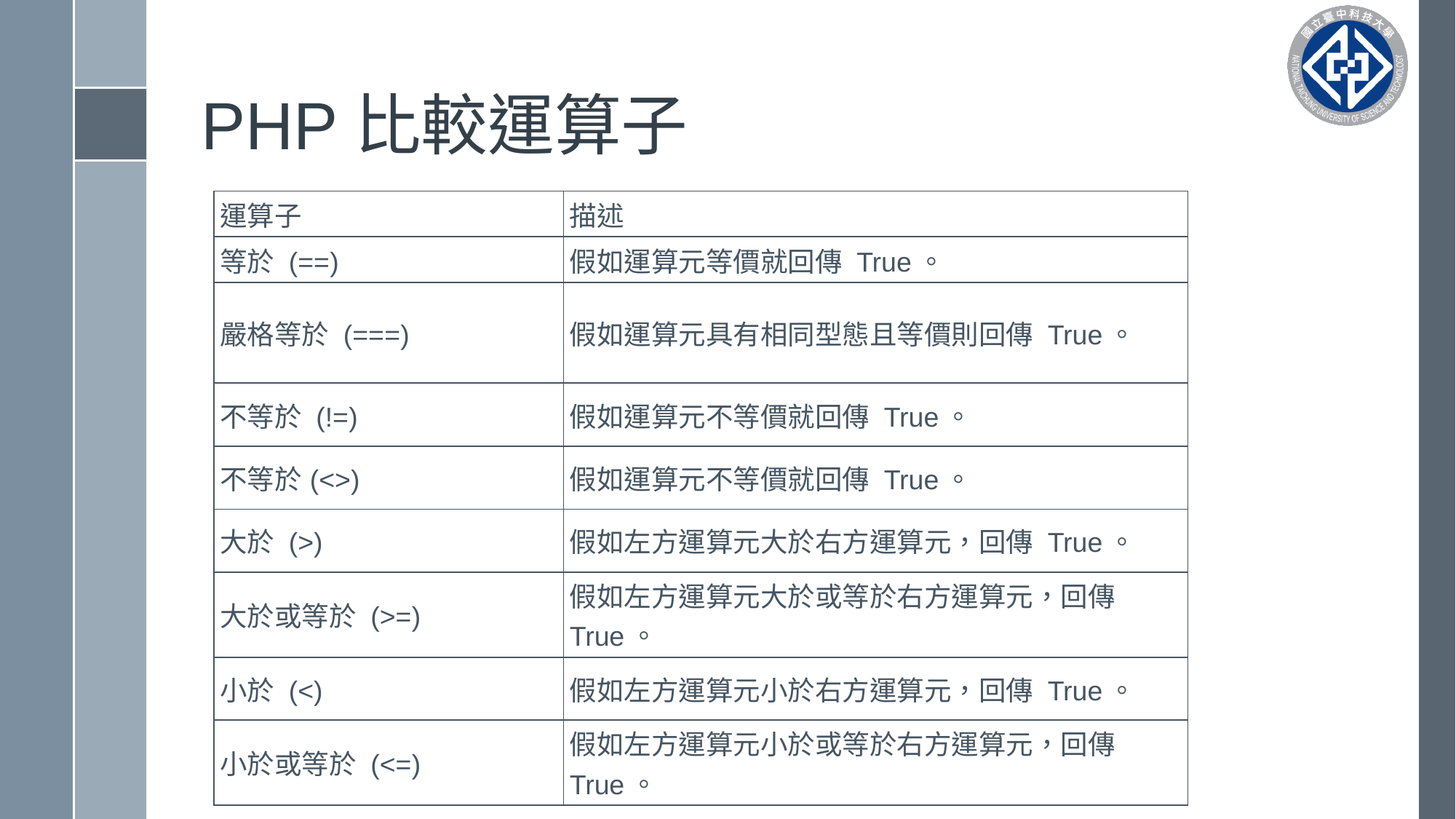

# PHP比較運算子
| 運算子 | 描述 |
| --- | --- |
| 等於 (==) | 假如運算元等價就回傳 True。 |
| 嚴格等於 (===) | 假如運算元具有相同型態且等價則回傳 True。 |
| 不等於 (!=) | 假如運算元不等價就回傳 True。 |
| 不等於(<>) | 假如運算元不等價就回傳 True。 |
| 大於 (>) | 假如左方運算元大於右方運算元，回傳 True。 |
| 大於或等於 (>=) | 假如左方運算元大於或等於右方運算元，回傳 True。 |
| 小於 (<) | 假如左方運算元小於右方運算元，回傳 True。 |
| 小於或等於 (<=) | 假如左方運算元小於或等於右方運算元，回傳 True。 |